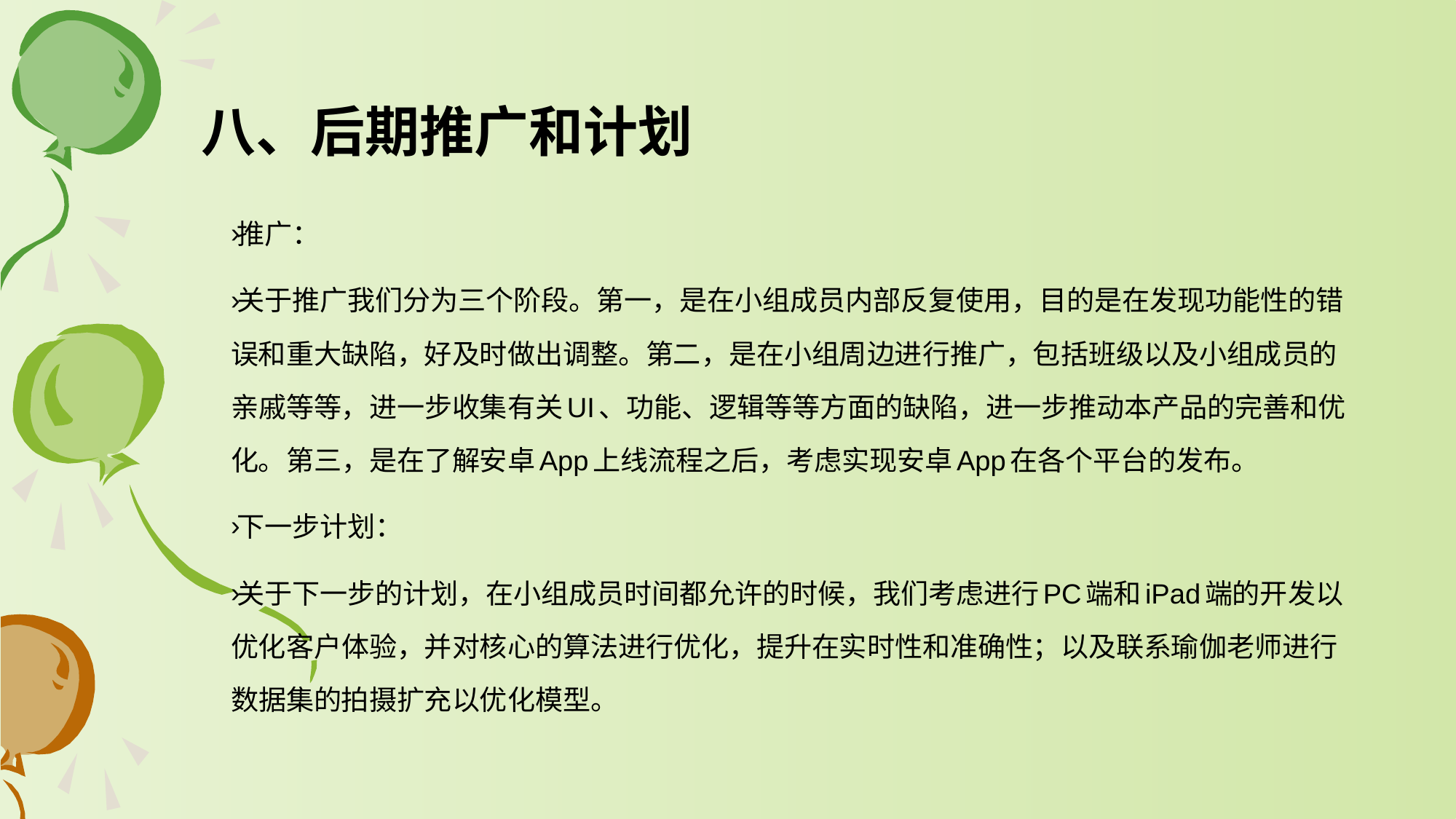

# 八、后期推广和计划
推广：
关于推广我们分为三个阶段。第一，是在小组成员内部反复使用，目的是在发现功能性的错误和重大缺陷，好及时做出调整。第二，是在小组周边进行推广，包括班级以及小组成员的亲戚等等，进一步收集有关UI、功能、逻辑等等方面的缺陷，进一步推动本产品的完善和优化。第三，是在了解安卓App上线流程之后，考虑实现安卓App在各个平台的发布。
下一步计划：
关于下一步的计划，在小组成员时间都允许的时候，我们考虑进行PC端和iPad端的开发以优化客户体验，并对核心的算法进行优化，提升在实时性和准确性；以及联系瑜伽老师进行数据集的拍摄扩充以优化模型。